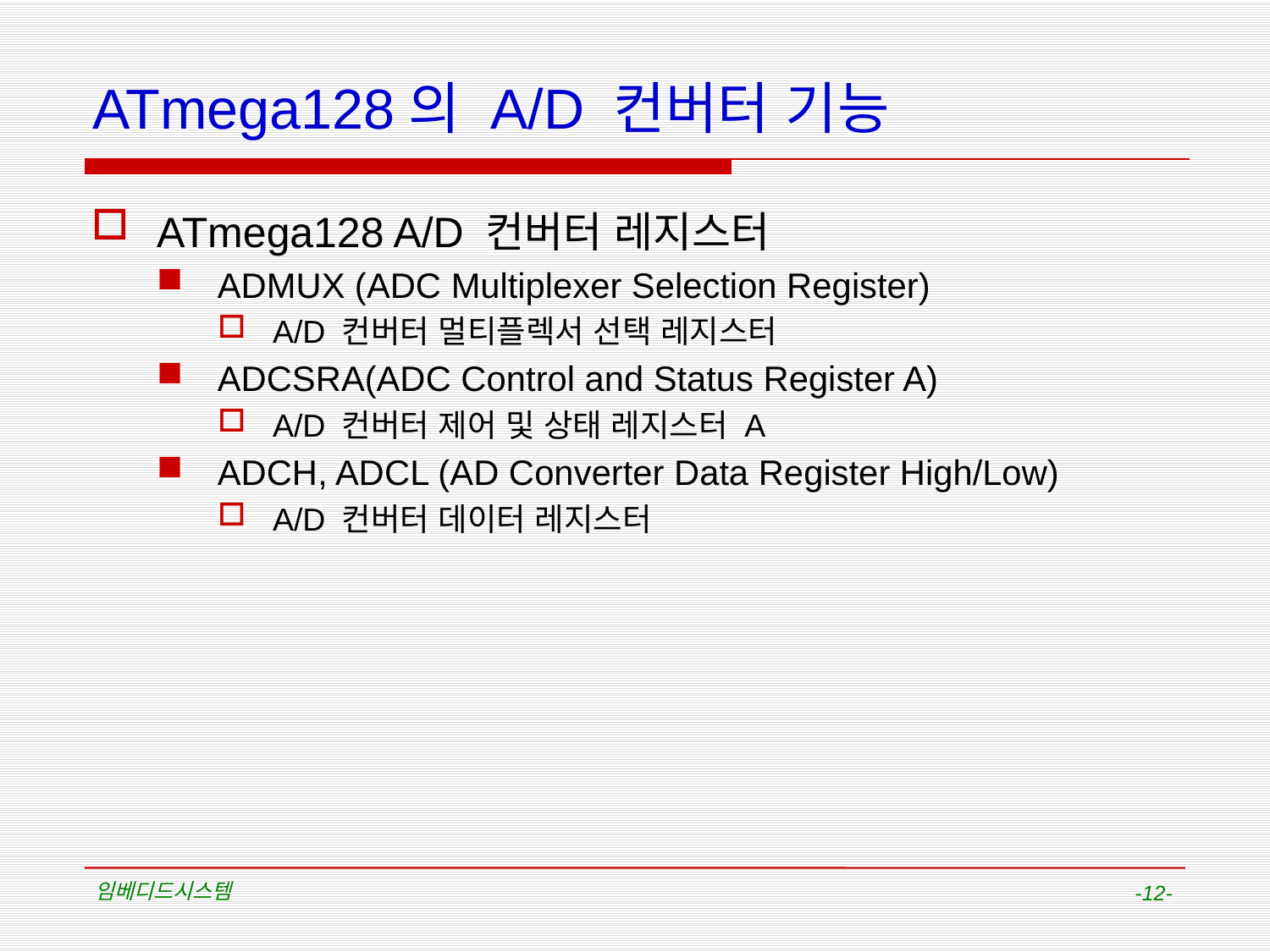

# ATmega128의 A/D 컨버터 기능
ATmega128 A/D 컨버터 레지스터
ADMUX (ADC Multiplexer Selection Register)
A/D 컨버터 멀티플렉서 선택 레지스터
ADCSRA(ADC Control and Status Register A)
A/D 컨버터 제어 및 상태 레지스터 A
ADCH, ADCL (AD Converter Data Register High/Low)
A/D 컨버터 데이터 레지스터
임베디드시스템
-12-